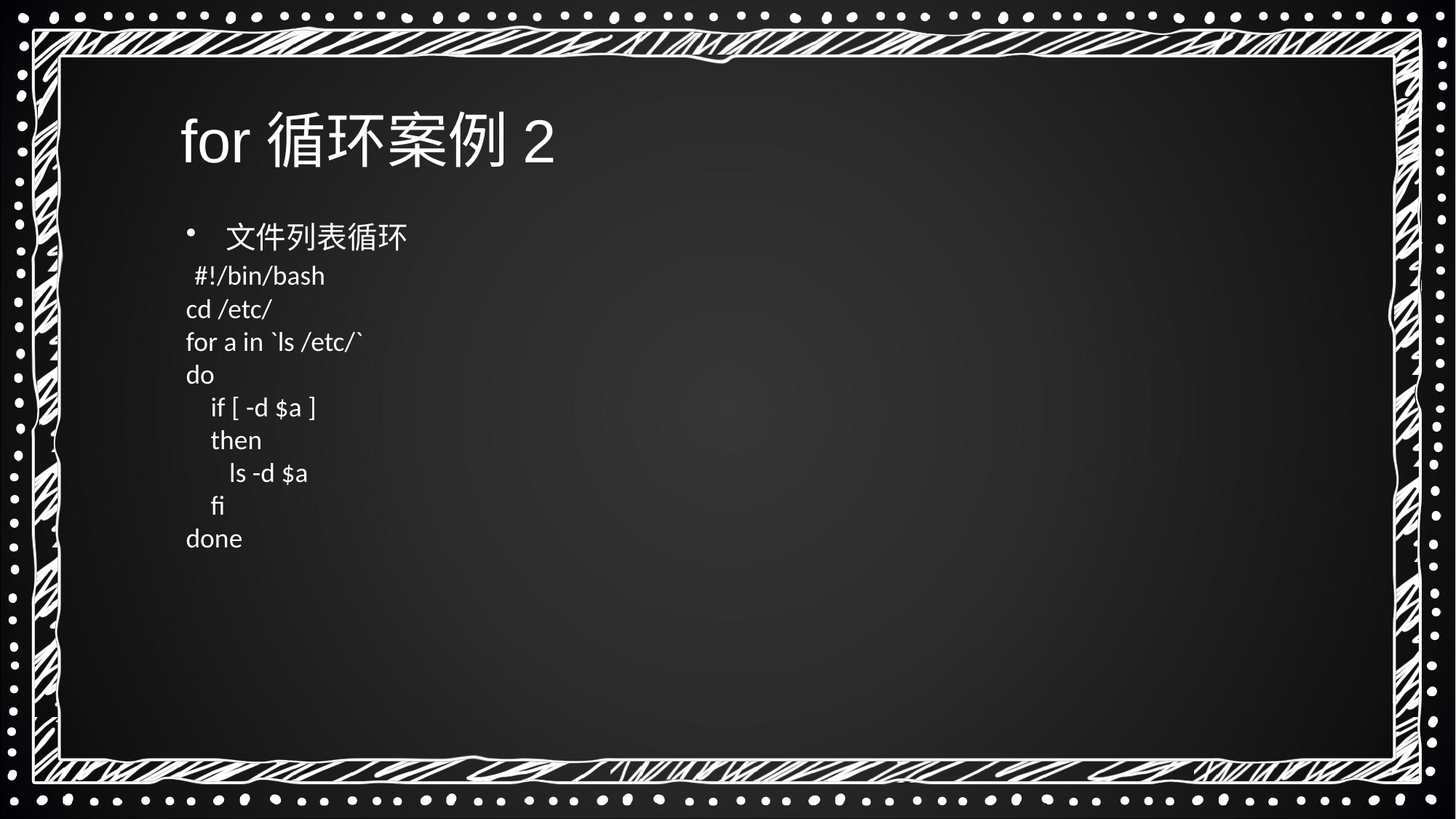

for循环案例2
 文件列表循环
 #!/bin/bash
cd /etc/
for a in `ls /etc/`
do
    if [ -d $a ]
    then
       ls -d $a
    fi
done